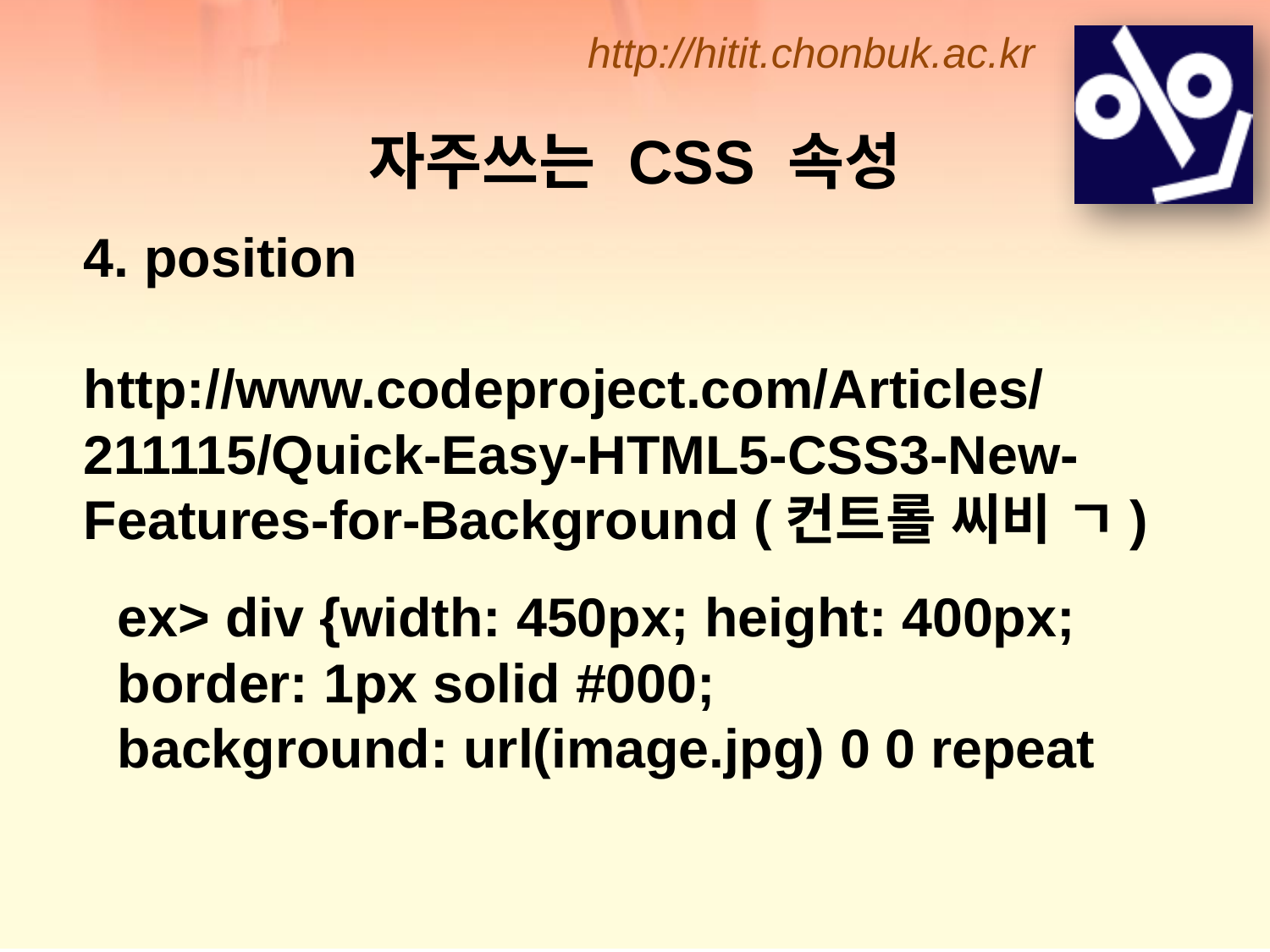

자주쓰는 CSS 속성
4. position

http://www.codeproject.com/Articles/211115/Quick-Easy-HTML5-CSS3-New-Features-for-Background (컨트롤 씨비 ㄱ)
ex> div {width: 450px; height: 400px; border: 1px solid #000;
background: url(image.jpg) 0 0 repeat